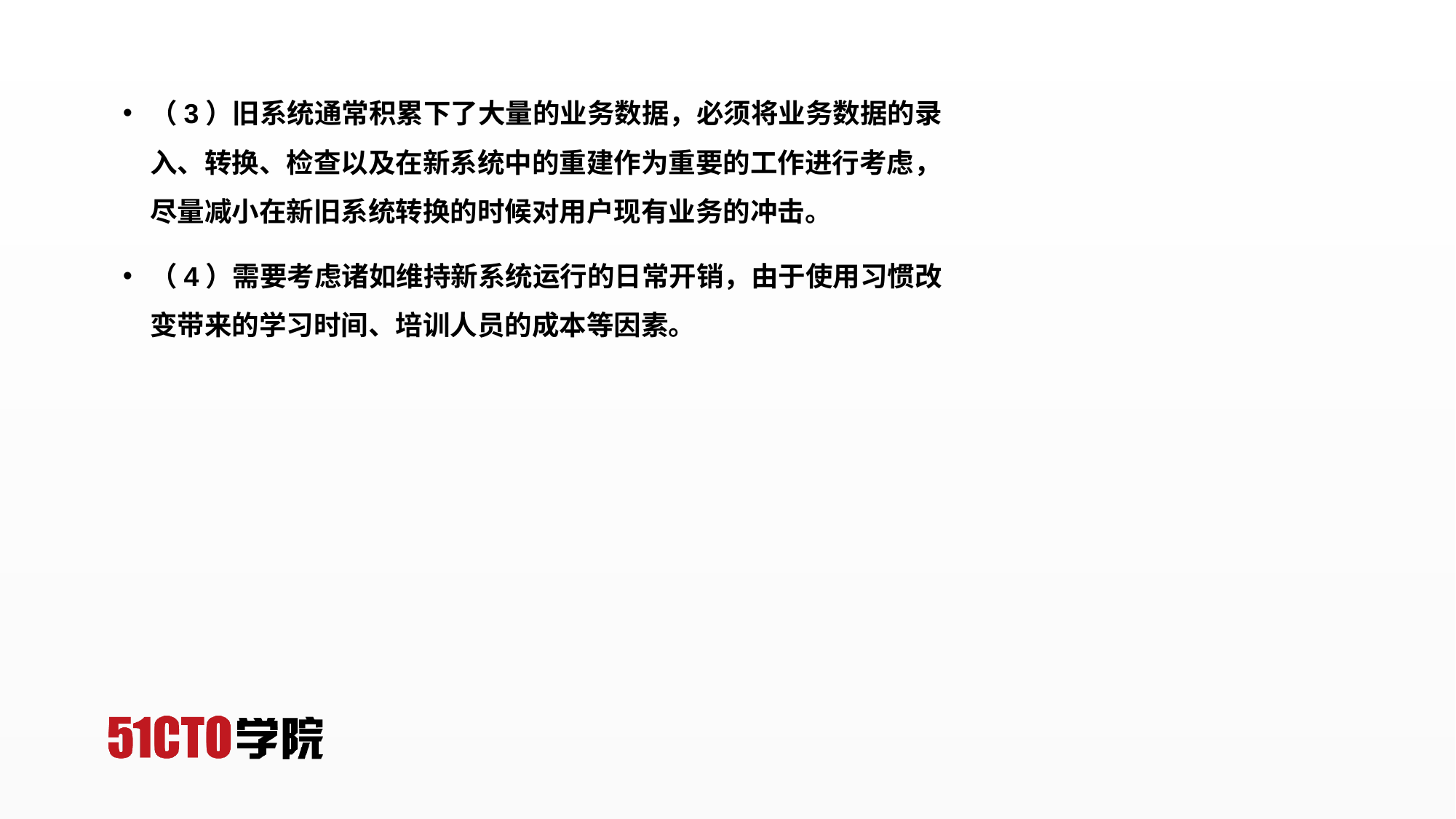

（3）旧系统通常积累下了大量的业务数据，必须将业务数据的录入、转换、检查以及在新系统中的重建作为重要的工作进行考虑，尽量减小在新旧系统转换的时候对用户现有业务的冲击。
（4）需要考虑诸如维持新系统运行的日常开销，由于使用习惯改变带来的学习时间、培训人员的成本等因素。